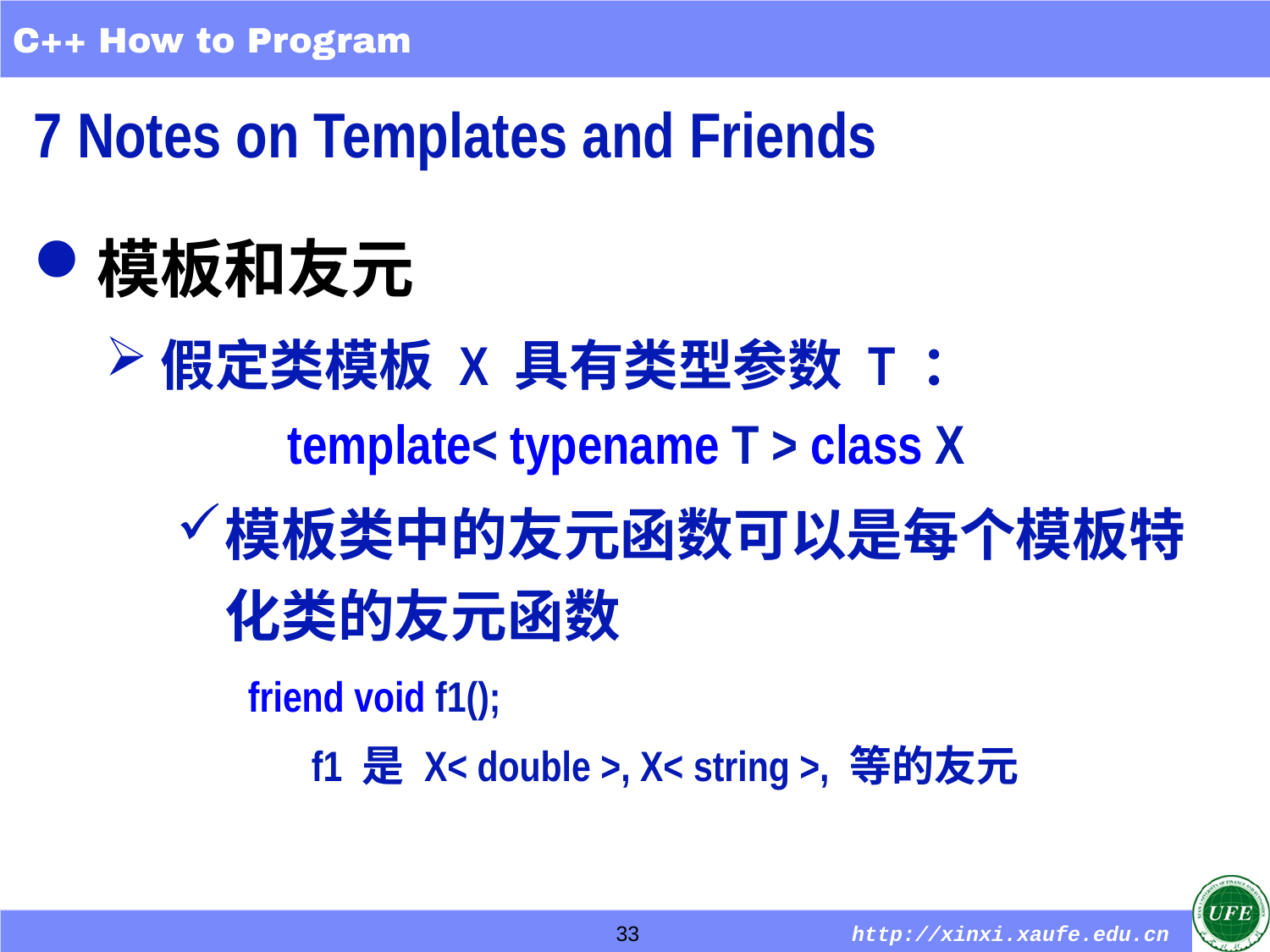

7 Notes on Templates and Friends
模板和友元
假定类模板 X 具有类型参数 T ：
	template< typename T > class X
模板类中的友元函数可以是每个模板特化类的友元函数
friend void f1();
f1 是 X< double >, X< string >, 等的友元
33